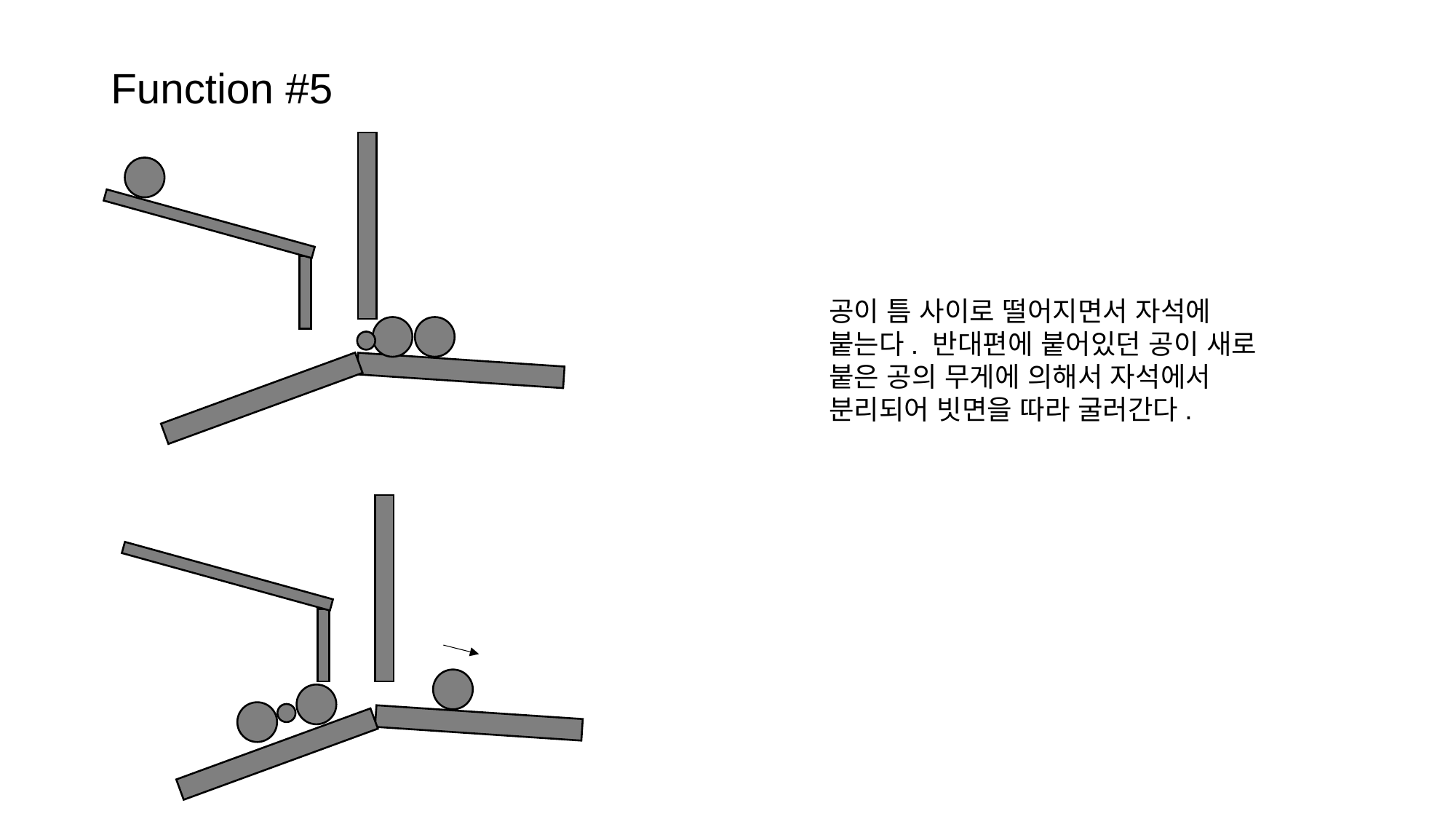

Function #5

공이 틈 사이로 떨어지면서 자석에 붙는다. 반대편에 붙어있던 공이 새로 붙은 공의 무게에 의해서 자석에서 분리되어 빗면을 따라 굴러간다.